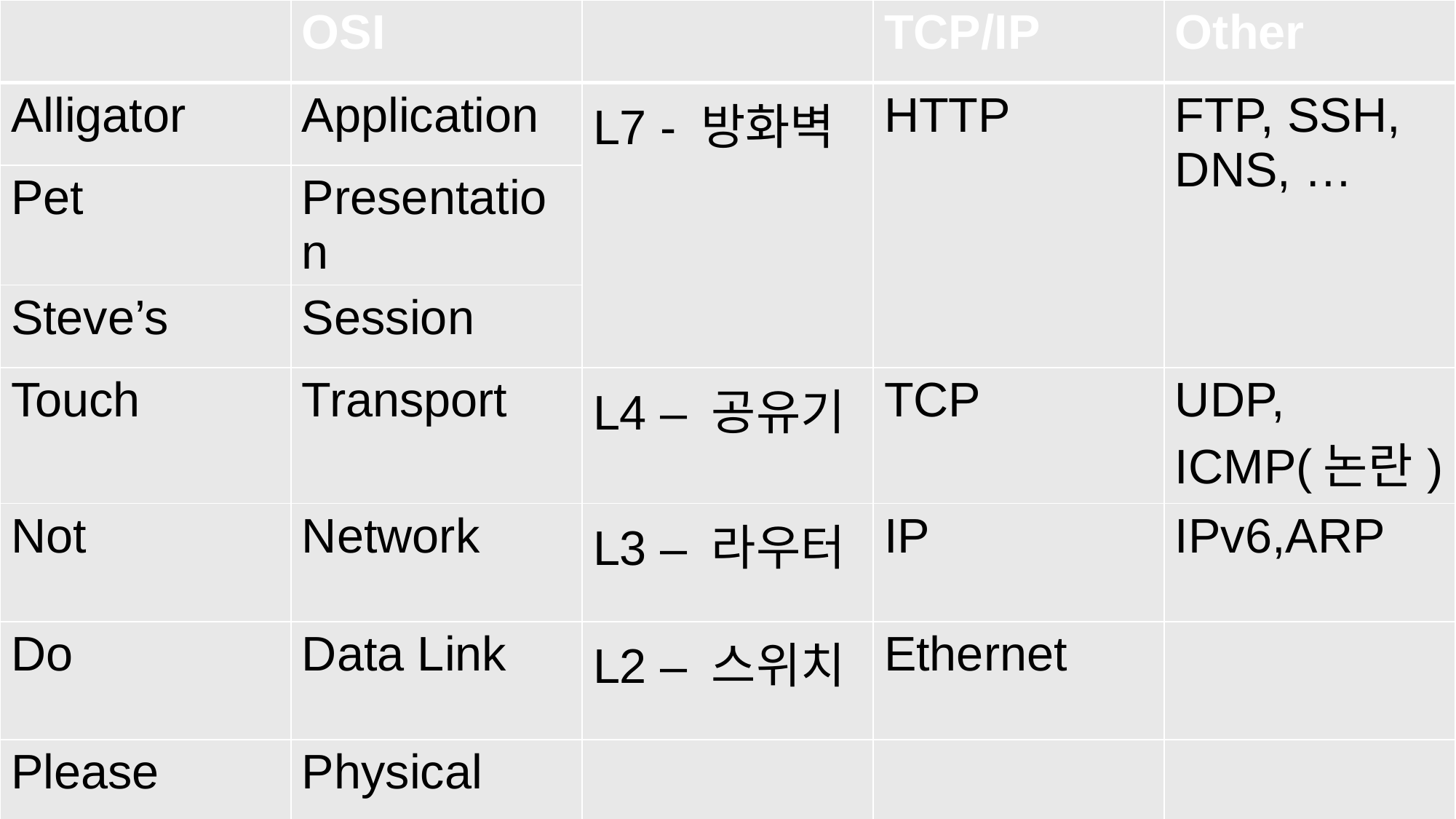

|  | OSI |  | TCP/IP | Other |
| --- | --- | --- | --- | --- |
| Alligator | Application | L7 - 방화벽 | HTTP | FTP, SSH, DNS, … |
| Pet | Presentation |  |  |  |
| Steve’s | Session |  |  |  |
| Touch | Transport | L4 – 공유기 | TCP | UDP, ICMP(논란) |
| Not | Network | L3 – 라우터 | IP | IPv6,ARP |
| Do | Data Link | L2 – 스위치 | Ethernet |  |
| Please | Physical |  |  |  |